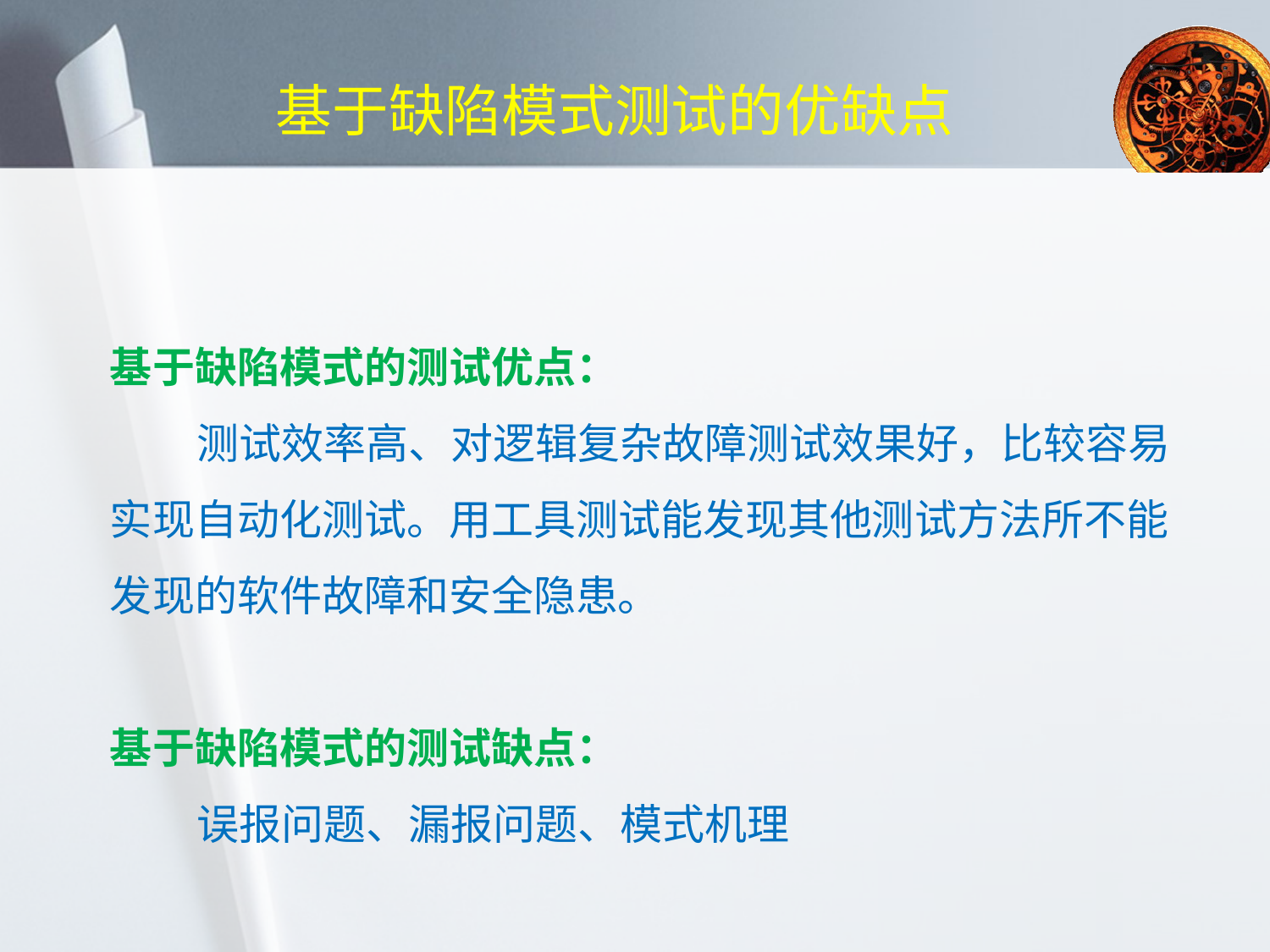

# 基于缺陷模式测试的优缺点
基于缺陷模式的测试优点：
        测试效率高、对逻辑复杂故障测试效果好，比较容易实现自动化测试。用工具测试能发现其他测试方法所不能发现的软件故障和安全隐患。

基于缺陷模式的测试缺点：
        误报问题、漏报问题、模式机理